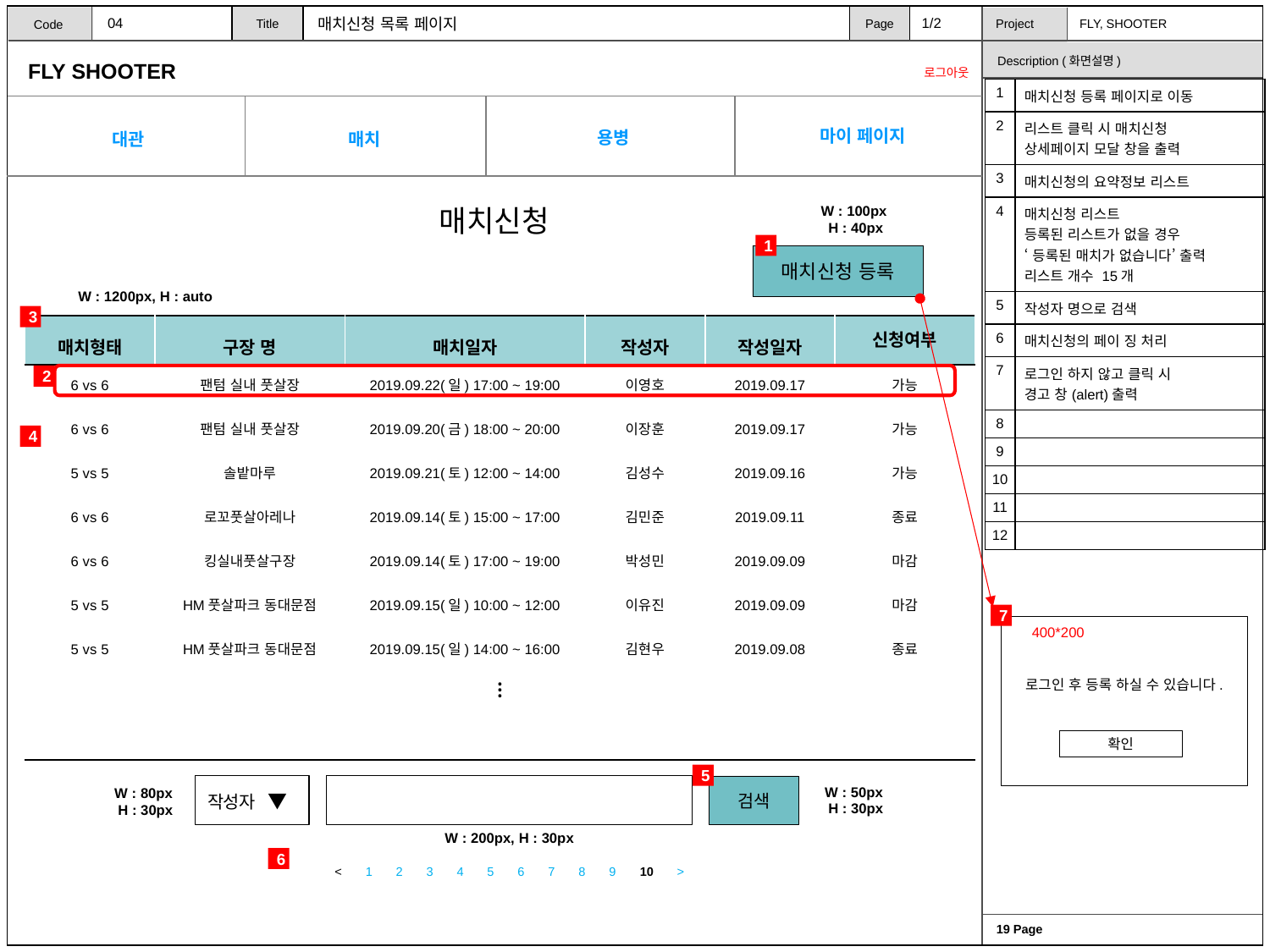

04
1/2
매치신청 목록 페이지
| 1 | 매치신청 등록 페이지로 이동 |
| --- | --- |
| 2 | 리스트 클릭 시 매치신청 상세페이지 모달 창을 출력 |
| 3 | 매치신청의 요약정보 리스트 |
| 4 | 매치신청 리스트 등록된 리스트가 없을 경우 ‘등록된 매치가 없습니다’ 출력 리스트 개수 15개 |
| 5 | 작성자 명으로 검색 |
| 6 | 매치신청의 페이 징 처리 |
| 7 | 로그인 하지 않고 클릭 시 경고 창(alert)출력 |
| 8 |  |
| 9 |  |
| 10 |  |
| 11 |  |
| 12 |  |
매치신청
W : 100px
H : 40px
1
매치신청 등록

W : 1200px, H : auto
3
| 매치형태 | 구장 명 | 매치일자 | 작성자 | 작성일자 | 신청여부 |
| --- | --- | --- | --- | --- | --- |
| 6 vs 6 | 팬텀 실내 풋살장 | 2019.09.22(일) 17:00 ~ 19:00 | 이영호 | 2019.09.17 | 가능 |
| 6 vs 6 | 팬텀 실내 풋살장 | 2019.09.20(금) 18:00 ~ 20:00 | 이장훈 | 2019.09.17 | 가능 |
| 5 vs 5 | 솔밭마루 | 2019.09.21(토) 12:00 ~ 14:00 | 김성수 | 2019.09.16 | 가능 |
| 6 vs 6 | 로꼬풋살아레나 | 2019.09.14(토) 15:00 ~ 17:00 | 김민준 | 2019.09.11 | 종료 |
| 6 vs 6 | 킹실내풋살구장 | 2019.09.14(토) 17:00 ~ 19:00 | 박성민 | 2019.09.09 | 마감 |
| 5 vs 5 | HM풋살파크 동대문점 | 2019.09.15(일) 10:00 ~ 12:00 | 이유진 | 2019.09.09 | 마감 |
| 5 vs 5 | HM풋살파크 동대문점 | 2019.09.15(일) 14:00 ~ 16:00 | 김현우 | 2019.09.08 | 종료 |
| ፧ |  |  |  |  |  |
2

4
7
로그인 후 등록 하실 수 있습니다.

400*200
확인
5
작성자  ▼

검색
W : 50px
H : 30px
W : 80px
H : 30px
W : 200px, H : 30px
6
<       1       2       3       4       5       6       7       8       9       10       >